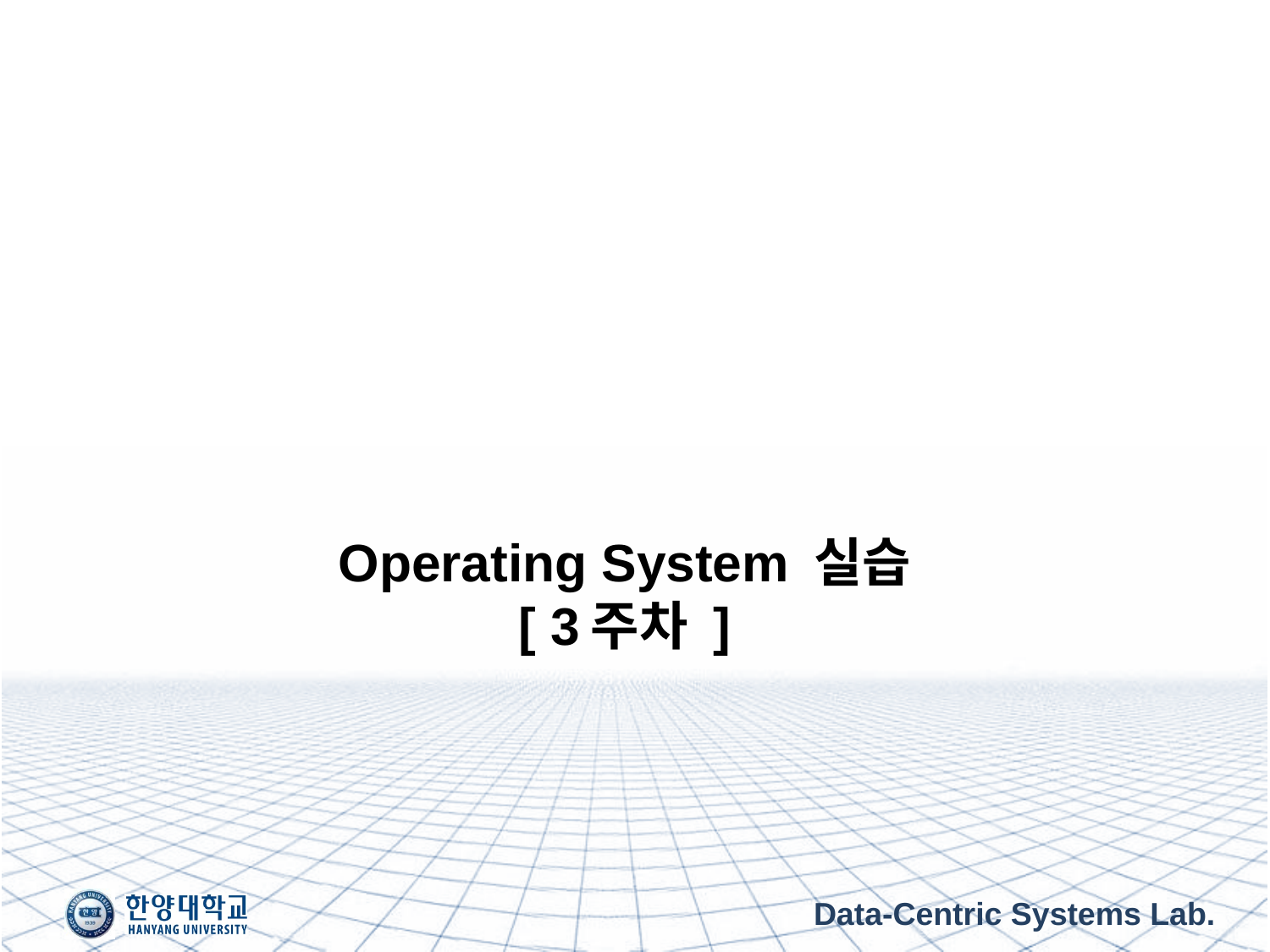

# Operating System 실습 [ 3주차 ]